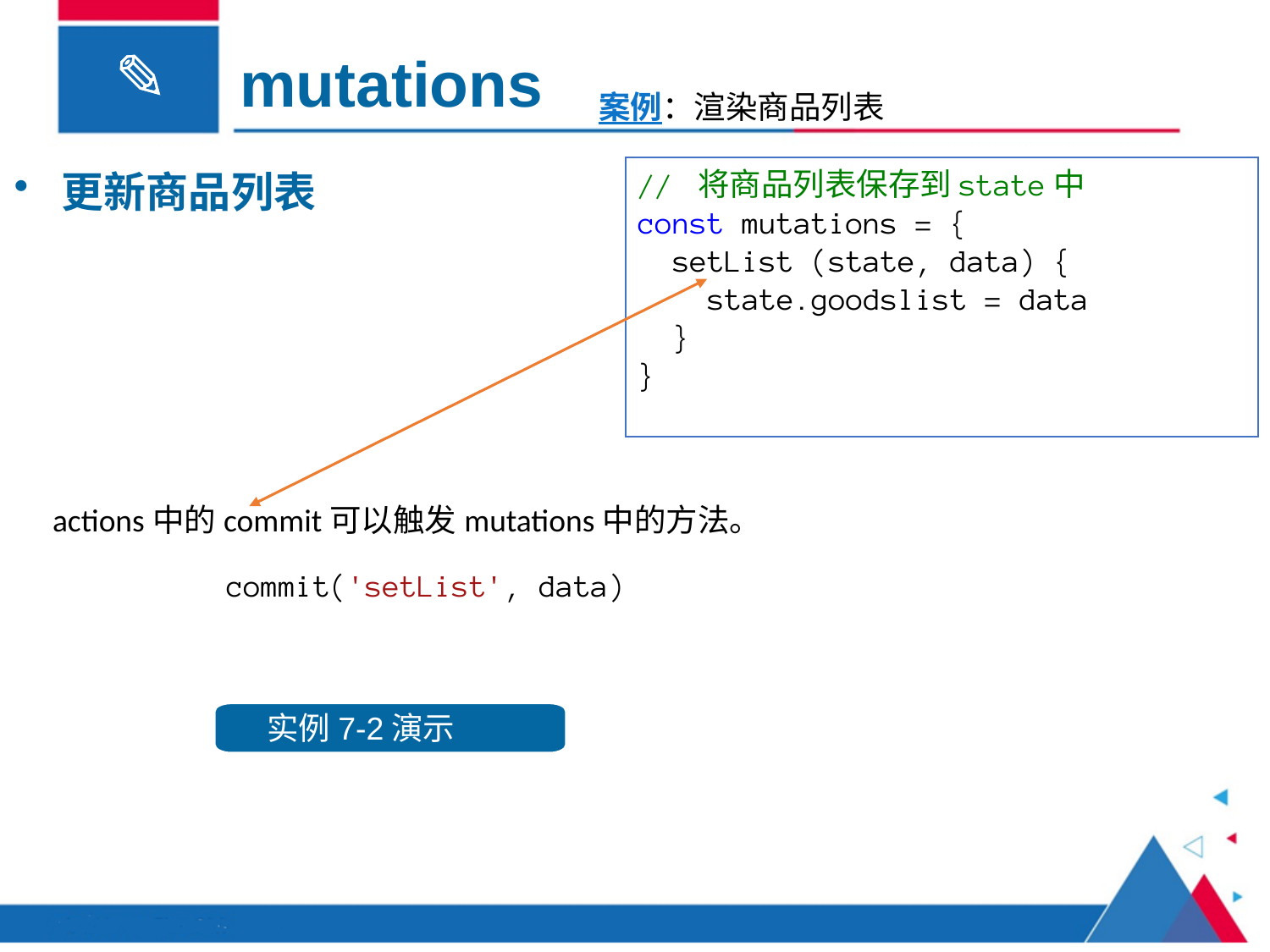

mutations
案例：渲染商品列表
更新商品列表
// 将商品列表保存到state中
const mutations = {
  setList (state, data) {
    state.goodslist = data
  }
}

actions中的commit可以触发mutations中的方法。
commit('setList', data)
实例7-2演示